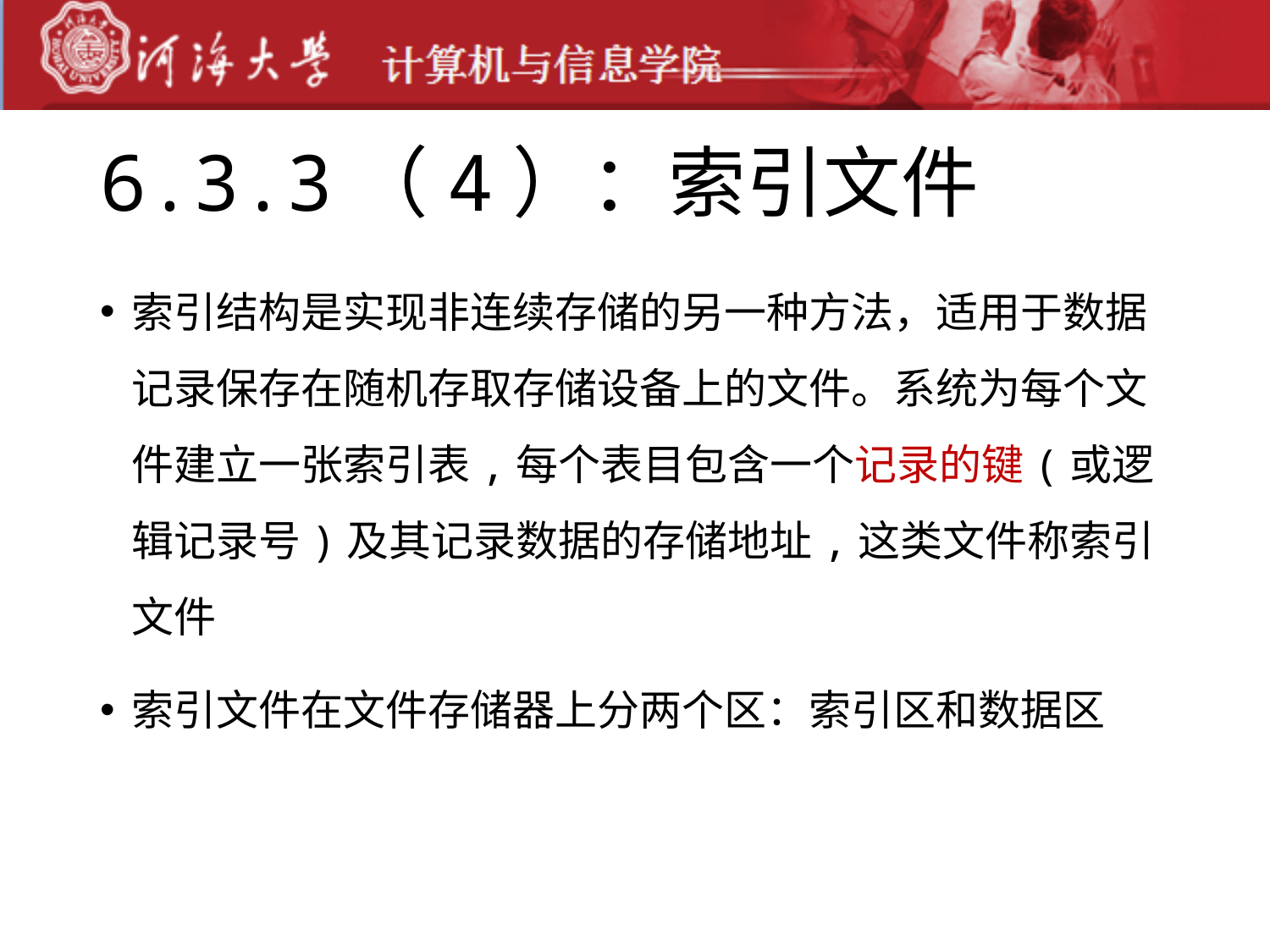

# 6.3.3（4）：索引文件
索引结构是实现非连续存储的另一种方法，适用于数据记录保存在随机存取存储设备上的文件。系统为每个文件建立一张索引表,每个表目包含一个记录的键(或逻辑记录号)及其记录数据的存储地址,这类文件称索引文件
索引文件在文件存储器上分两个区：索引区和数据区